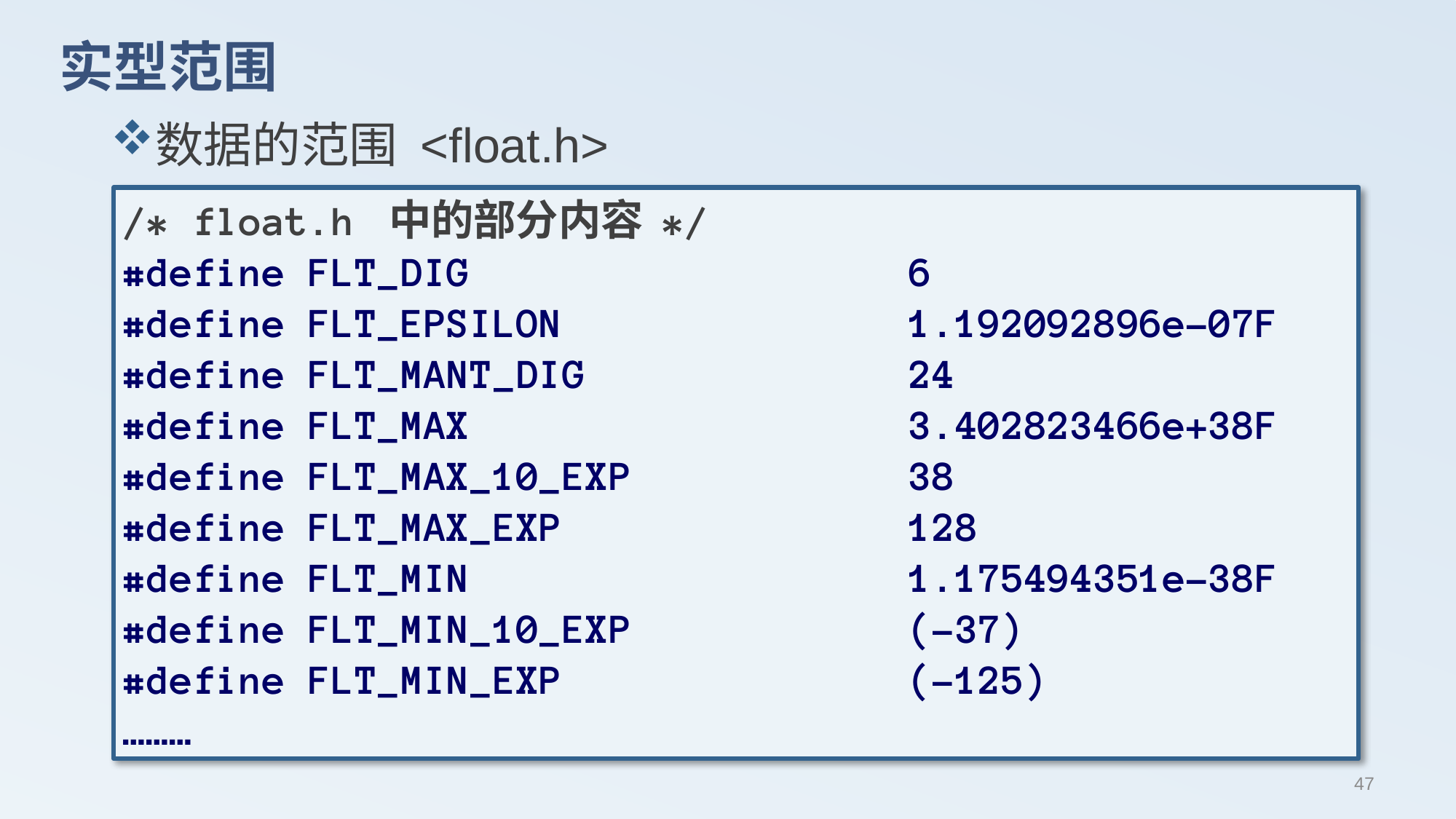

# 实型范围
数据的范围 <float.h>
/* float.h 中的部分内容 */
#define FLT_DIG                   6
#define FLT_EPSILON               1.192092896e-07F
#define FLT_MANT_DIG              24
#define FLT_MAX                   3.402823466e+38F
#define FLT_MAX_10_EXP            38
#define FLT_MAX_EXP               128
#define FLT_MIN                   1.175494351e-38F
#define FLT_MIN_10_EXP            (-37)
#define FLT_MIN_EXP               (-125)
………